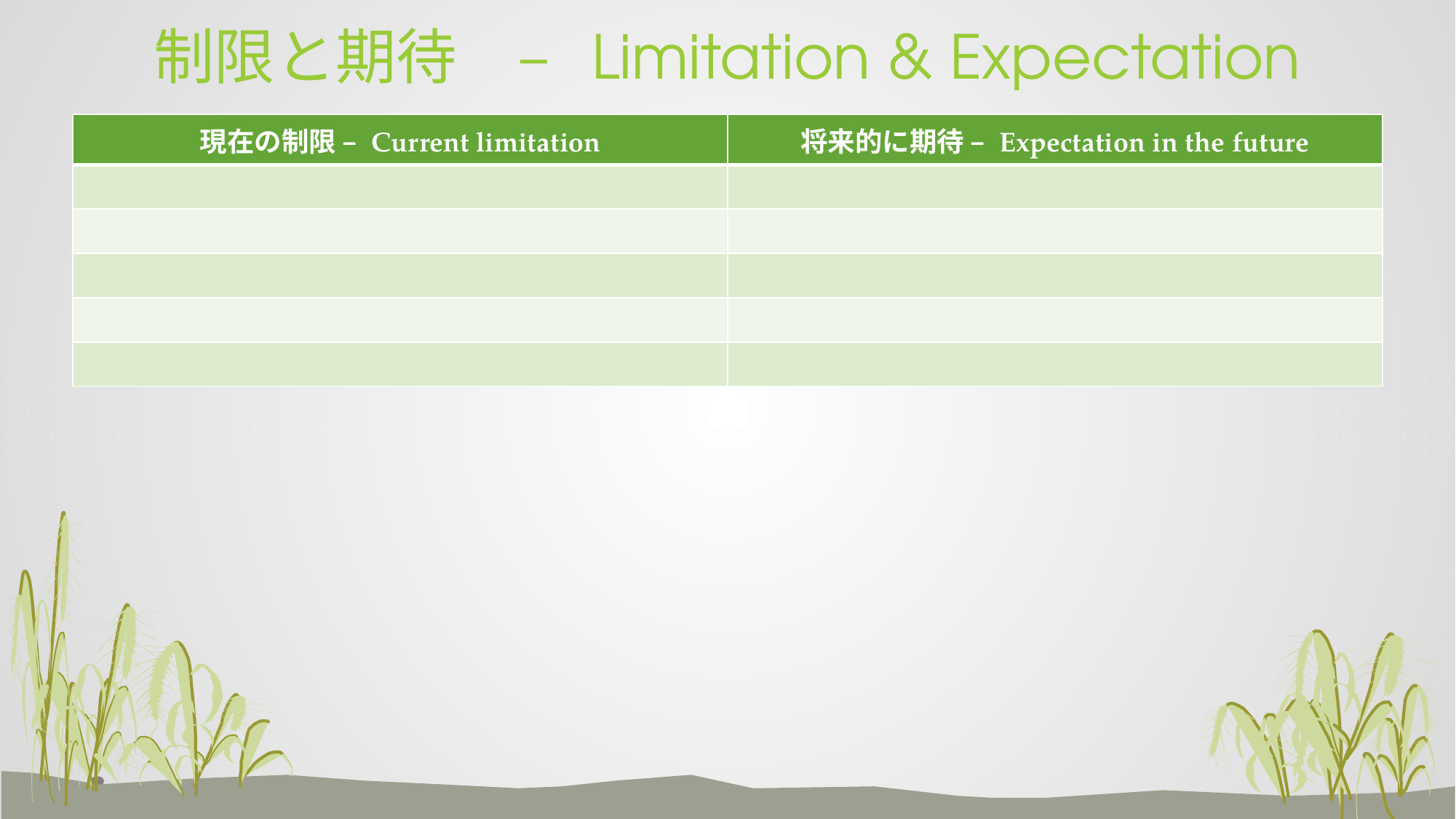

# 制限と期待　–  Limitation & Expectation
| 現在の制限 – Current limitation | 将来的に期待 – Expectation in the future |
| --- | --- |
|  |  |
|  |  |
|  |  |
|  |  |
|  |  |